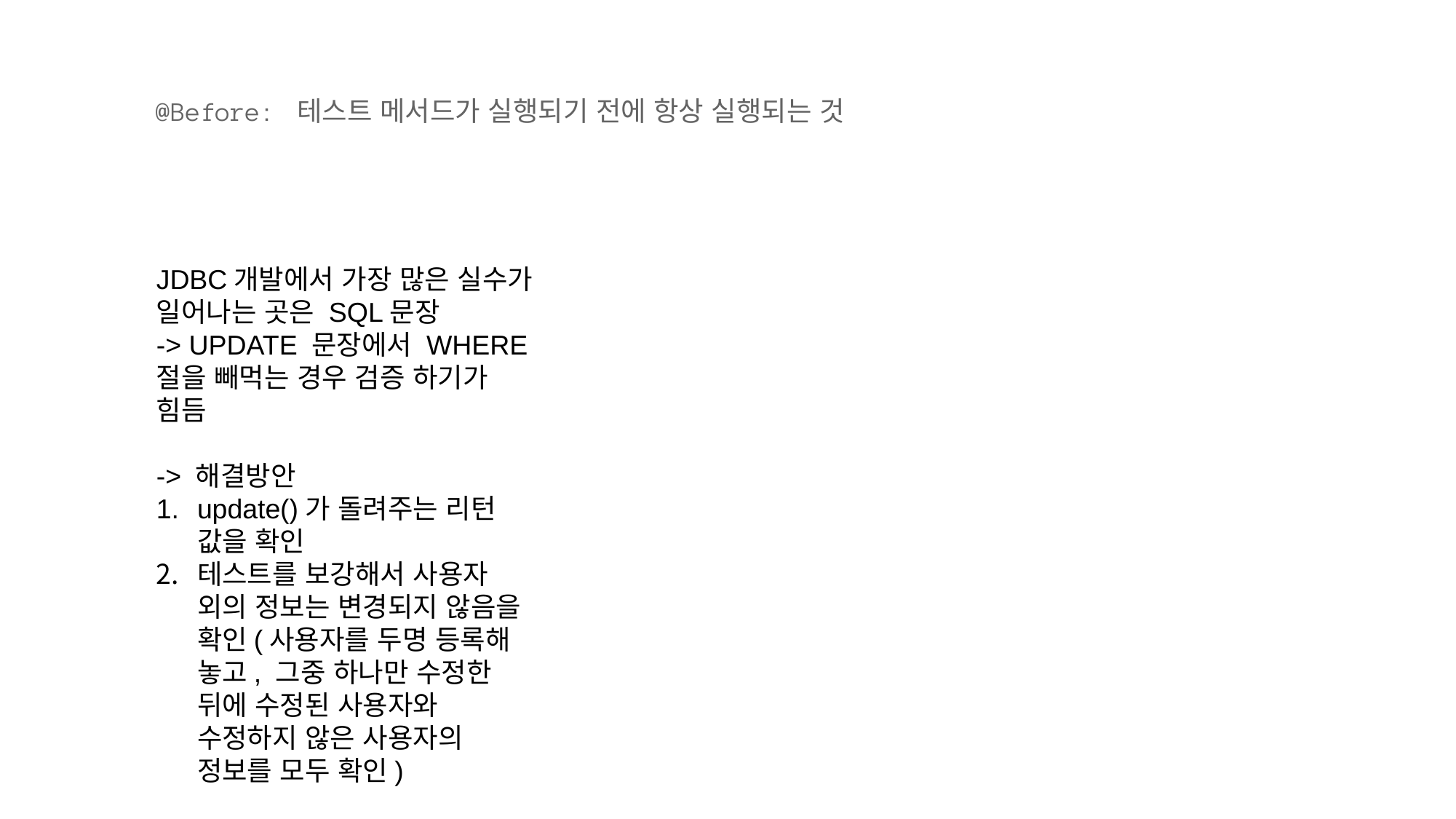

@Before: 테스트 메서드가 실행되기 전에 항상 실행되는 것
JDBC개발에서 가장 많은 실수가 일어나는 곳은 SQL문장
-> UPDATE 문장에서 WHERE절을 빼먹는 경우 검증 하기가 힘듬

-> 해결방안
update()가 돌려주는 리턴 값을 확인
테스트를 보강해서 사용자 외의 정보는 변경되지 않음을 확인(사용자를 두명 등록해 놓고, 그중 하나만 수정한 뒤에 수정된 사용자와 수정하지 않은 사용자의 정보를 모두 확인)